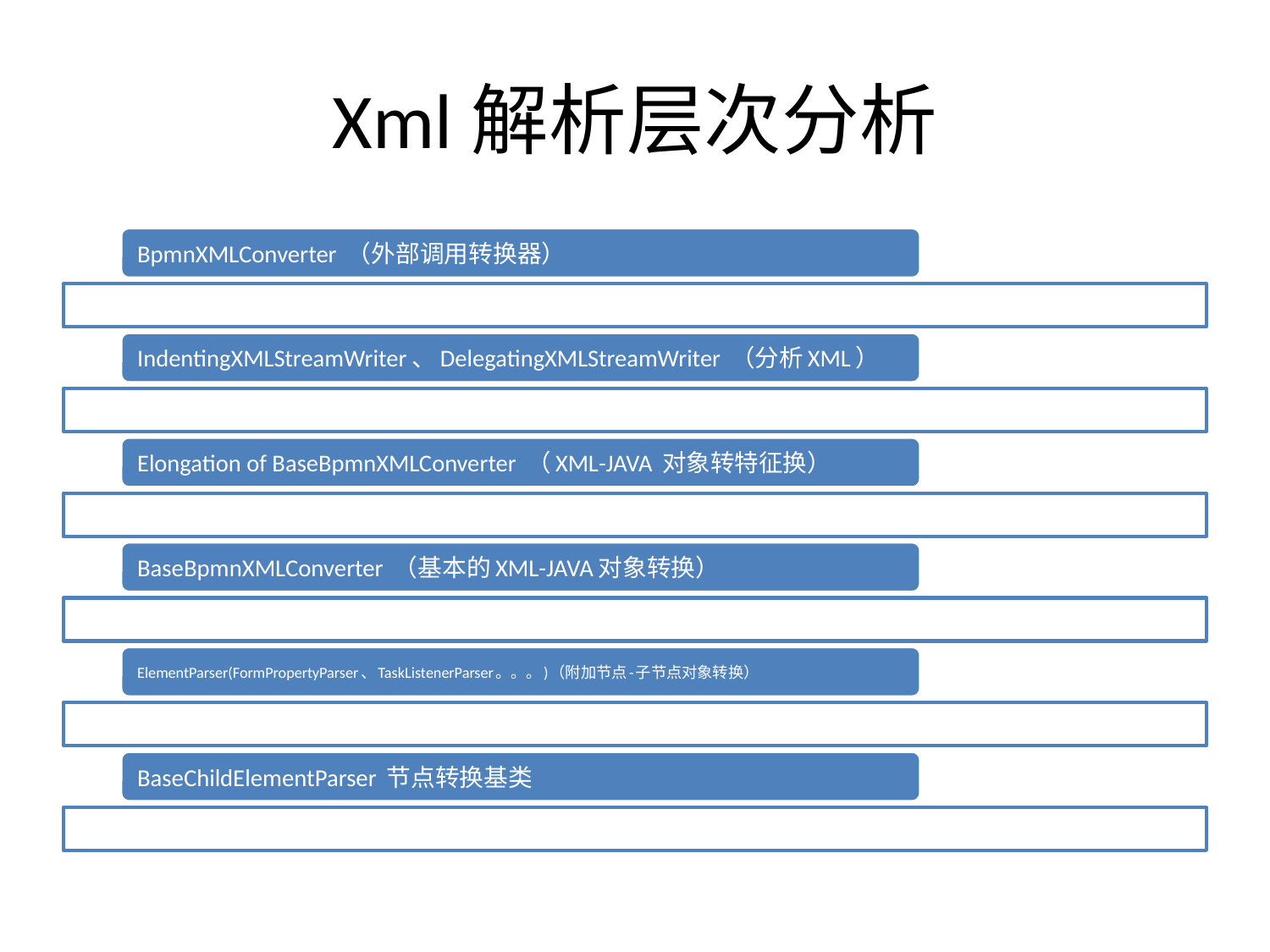

# Xml解析层次分析
BpmnXMLConverter （外部调用转换器）
Elongation of BaseBpmnXMLConverter （XML-JAVA 对象转特征换）
BaseBpmnXMLConverter （基本的XML-JAVA对象转换）
ElementParser(FormPropertyParser、TaskListenerParser。。。)（附加节点-子节点对象转换）
BaseChildElementParser 节点转换基类
IndentingXMLStreamWriter、DelegatingXMLStreamWriter （分析XML）